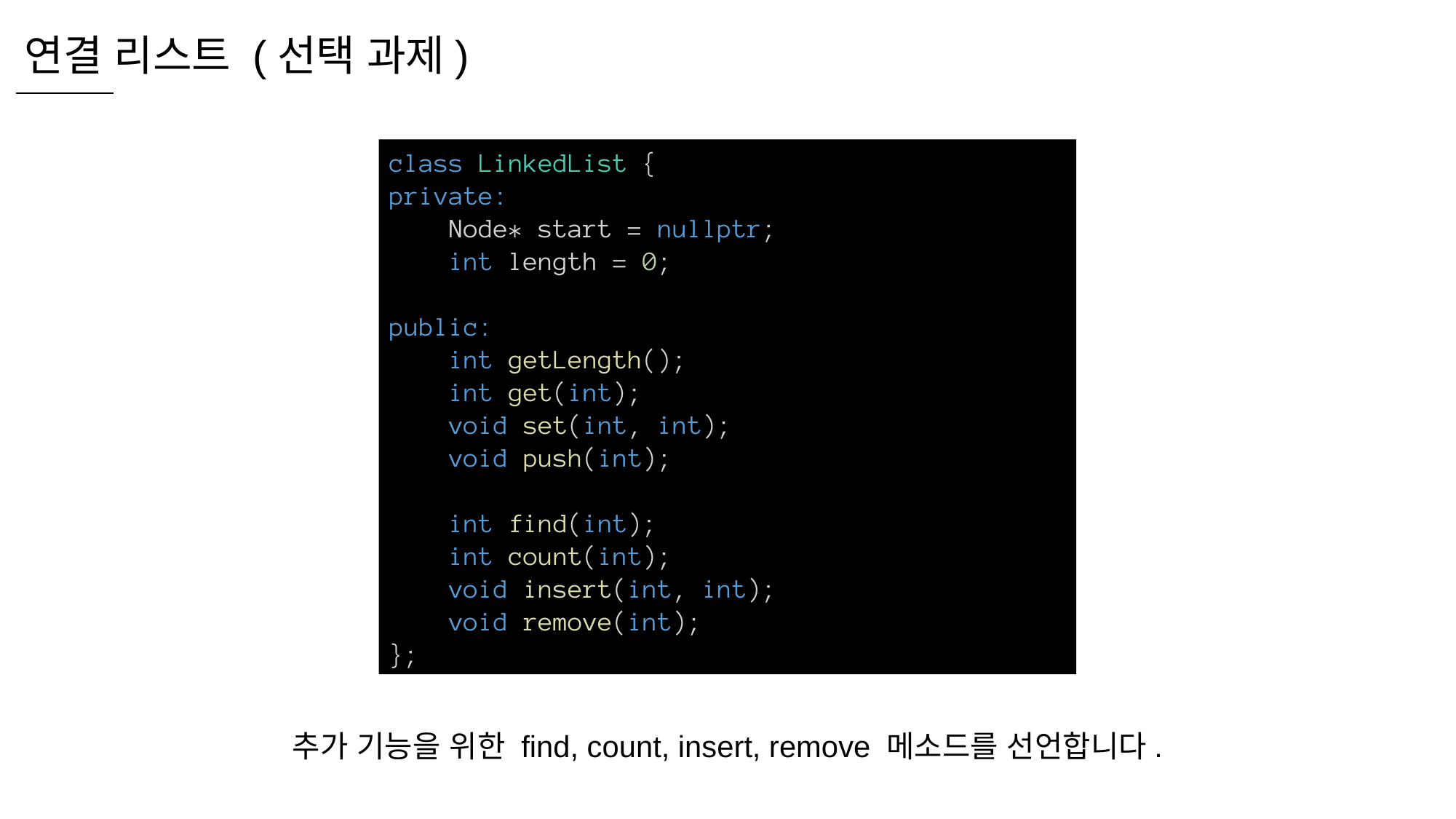

연결 리스트 (선택 과제)
class LinkedList {
private:
    Node* start = nullptr;
    int length = 0;
public:
    int getLength();
    int get(int);
    void set(int, int);
    void push(int);
    int find(int);
    int count(int);
    void insert(int, int);
    void remove(int);
};
추가 기능을 위한 find, count, insert, remove 메소드를 선언합니다.